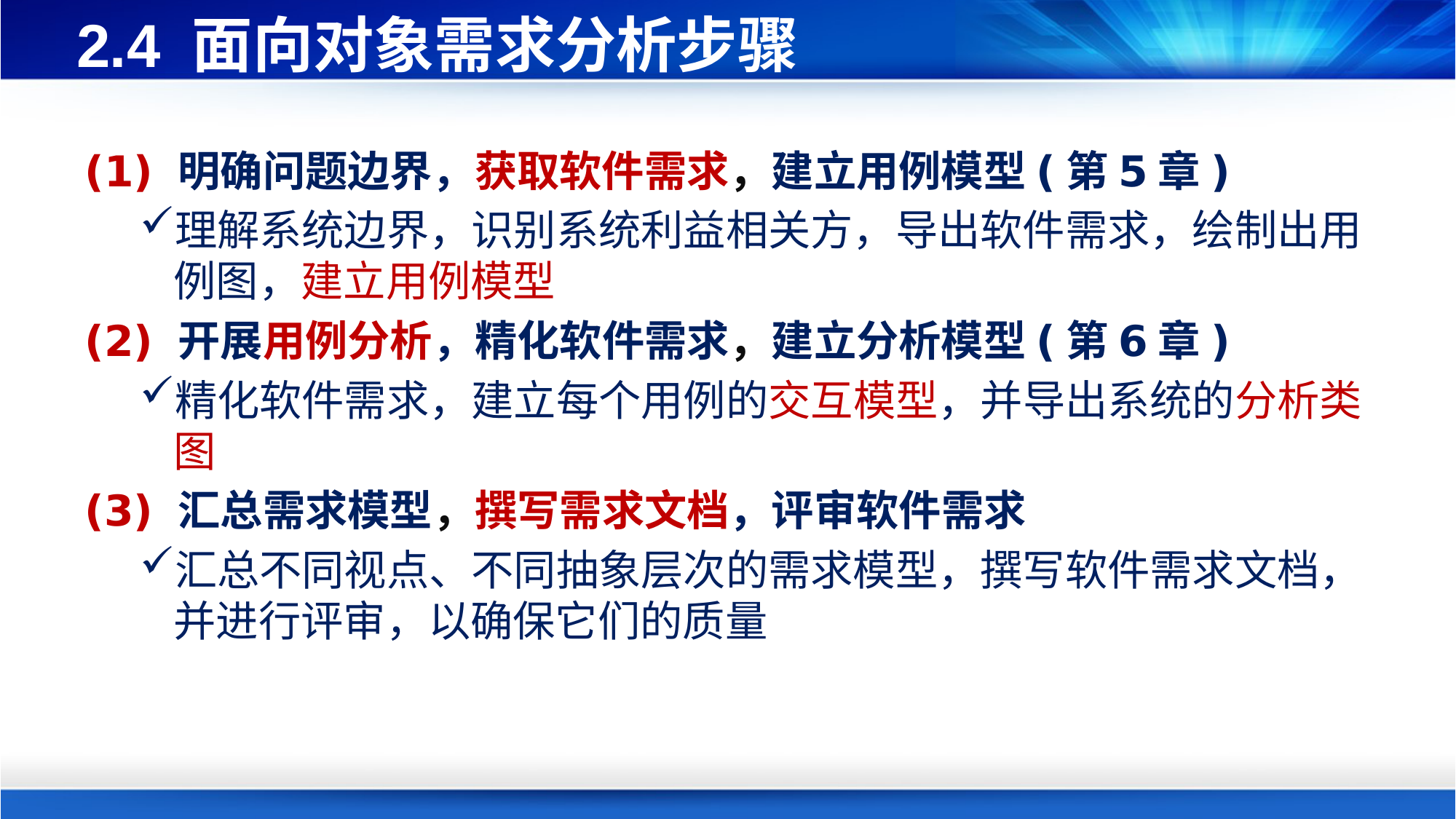

# 2.4 面向对象需求分析步骤
(1) 明确问题边界，获取软件需求，建立用例模型(第5章)
理解系统边界，识别系统利益相关方，导出软件需求，绘制出用例图，建立用例模型
(2) 开展用例分析，精化软件需求，建立分析模型(第6章)
精化软件需求，建立每个用例的交互模型，并导出系统的分析类图
(3) 汇总需求模型，撰写需求文档，评审软件需求
汇总不同视点、不同抽象层次的需求模型，撰写软件需求文档，并进行评审，以确保它们的质量